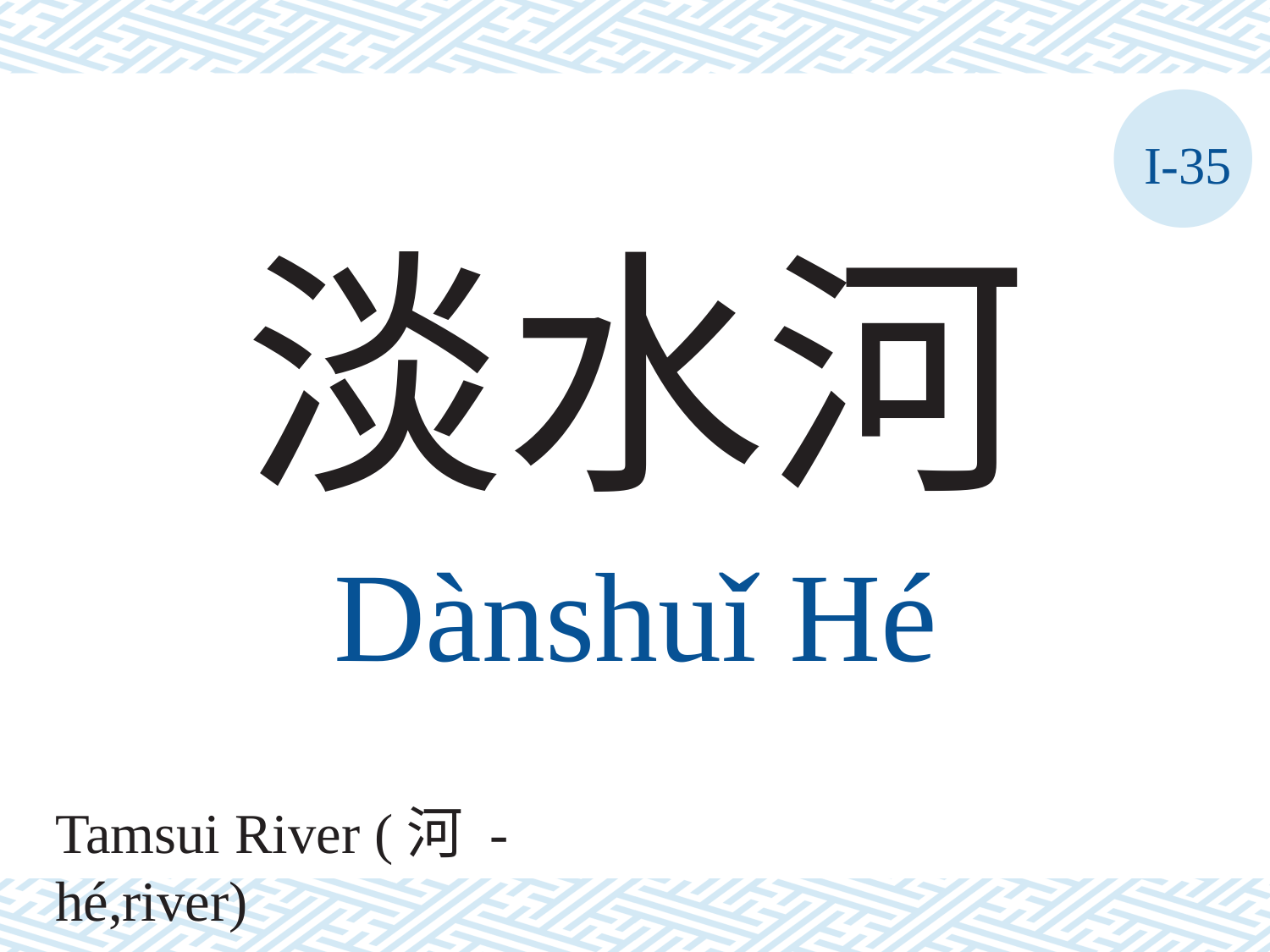

I-35
淡水河
Dànshuǐ	Hé
Tamsui River (河 -hé,river)